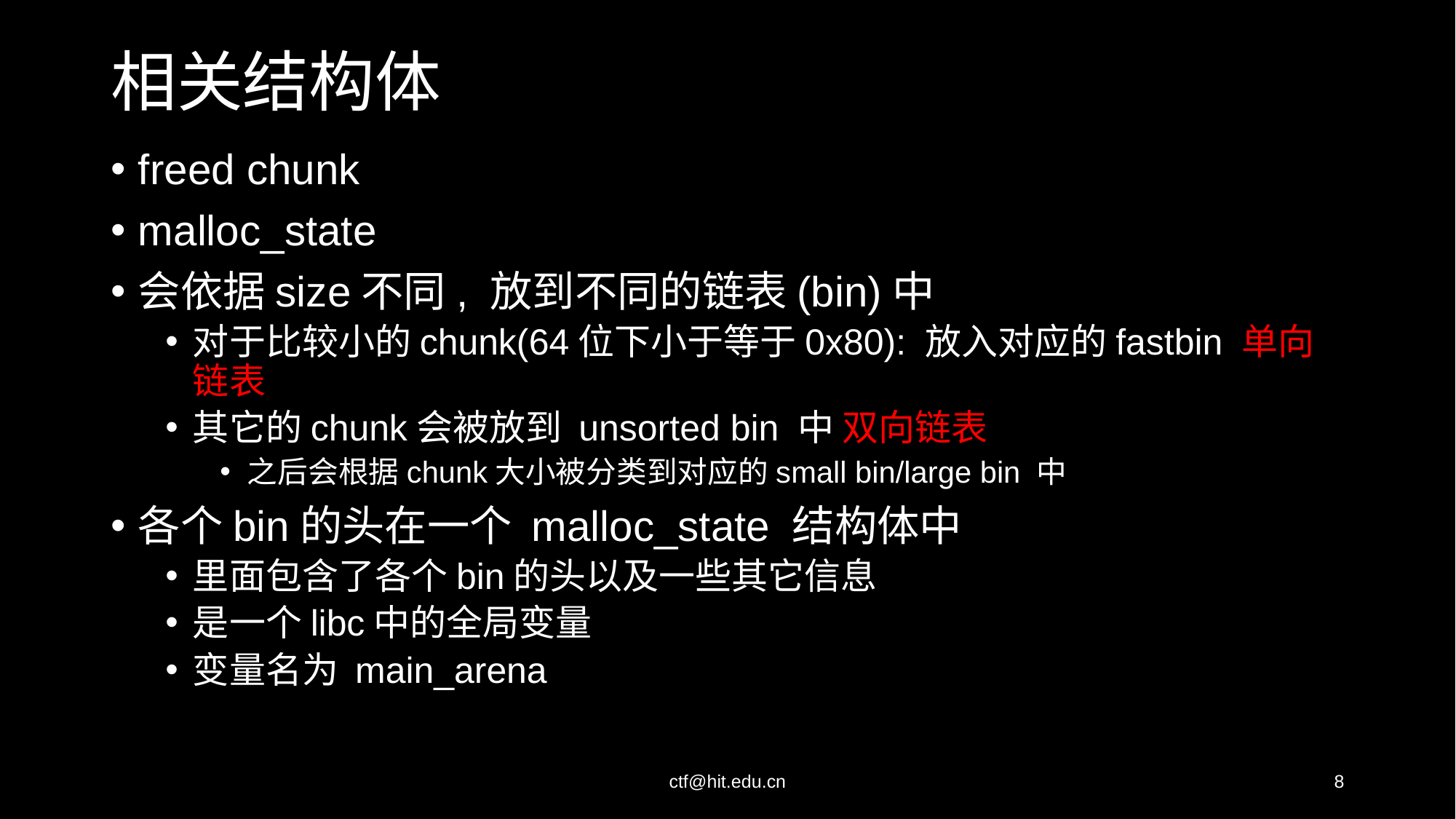

# 相关结构体
freed chunk
malloc_state
会依据size不同, 放到不同的链表(bin)中
对于比较小的chunk(64位下小于等于0x80): 放入对应的fastbin 单向链表
其它的chunk会被放到 unsorted bin 中 双向链表
之后会根据chunk大小被分类到对应的small bin/large bin 中
各个bin的头在一个 malloc_state 结构体中
里面包含了各个bin的头以及一些其它信息
是一个libc中的全局变量
变量名为 main_arena
ctf@hit.edu.cn
8